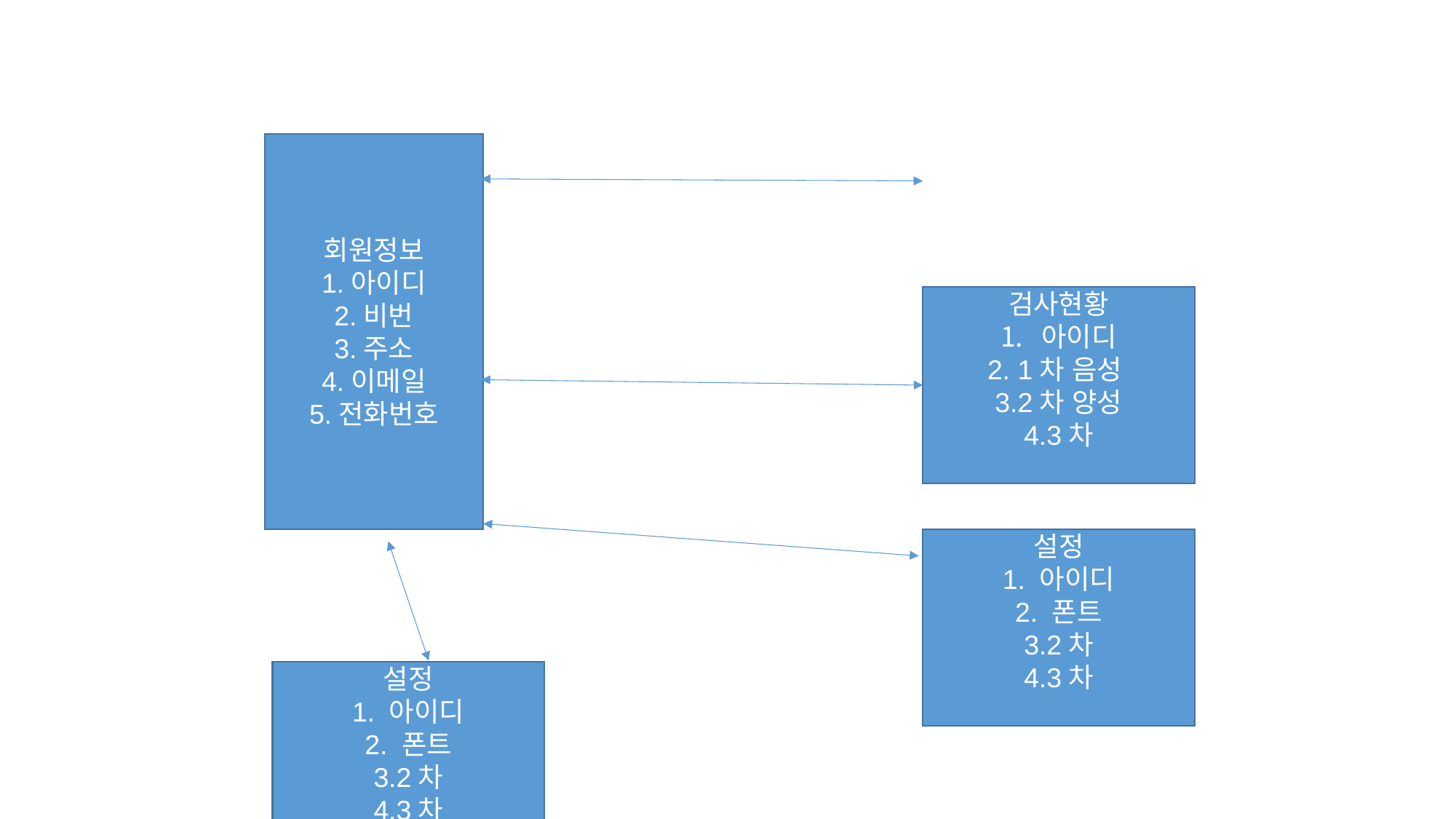

회원정보
1.아이디
2.비번
3.주소
4.이메일
5.전화번호
검사현황
아이디
2. 1차 음성
3.2차 양성
4.3차

설정
1. 아이디
2. 폰트
3.2차
4.3차

설정
1. 아이디
2. 폰트
3.2차
4.3차